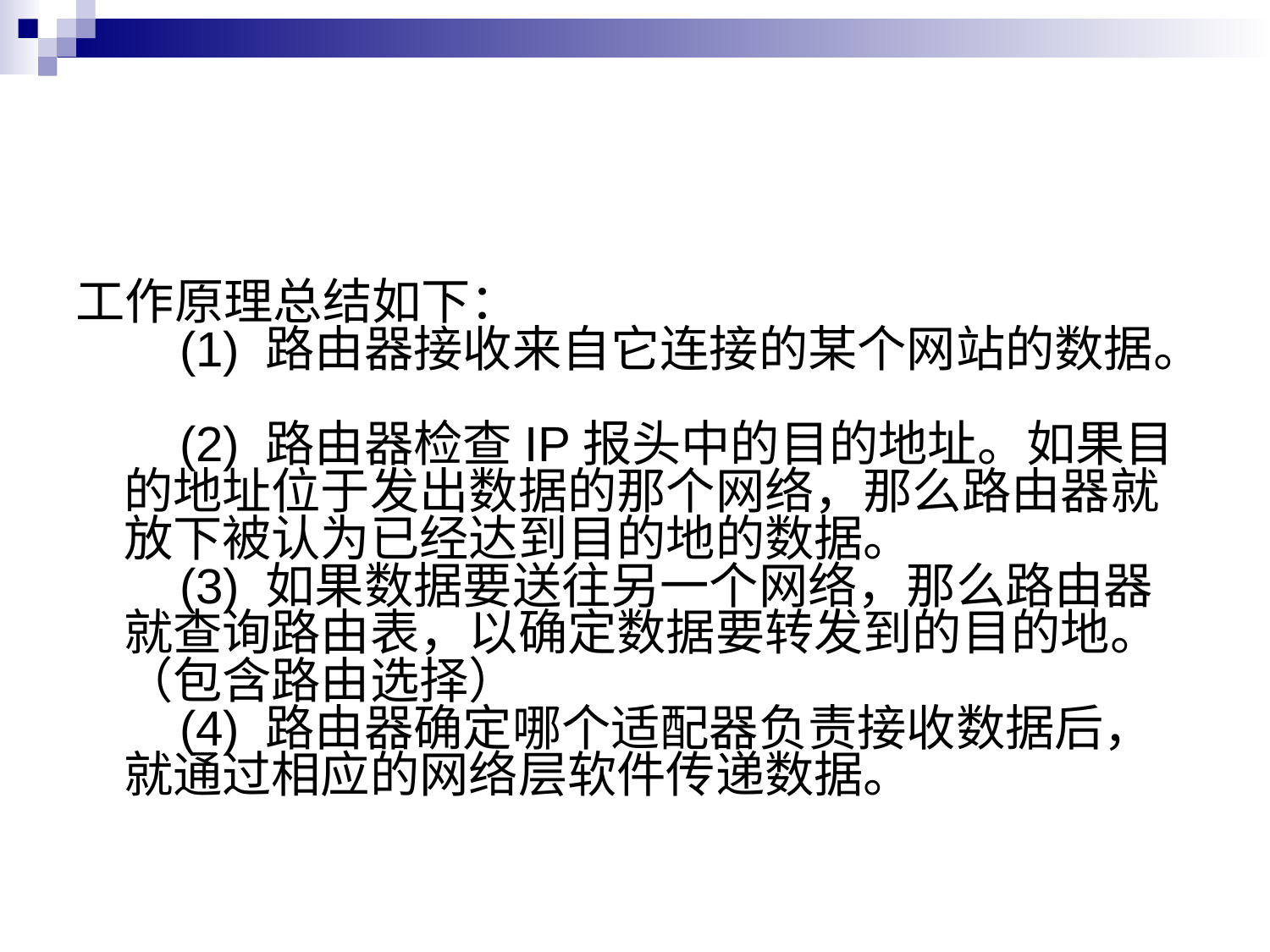

#
工作原理总结如下：
    (1) 路由器接收来自它连接的某个网站的数据。
    (2) 路由器检查IP报头中的目的地址。如果目的地址位于发出数据的那个网络，那么路由器就放下被认为已经达到目的地的数据。
    (3) 如果数据要送往另一个网络，那么路由器就查询路由表，以确定数据要转发到的目的地。（包含路由选择）
    (4) 路由器确定哪个适配器负责接收数据后，就通过相应的网络层软件传递数据。